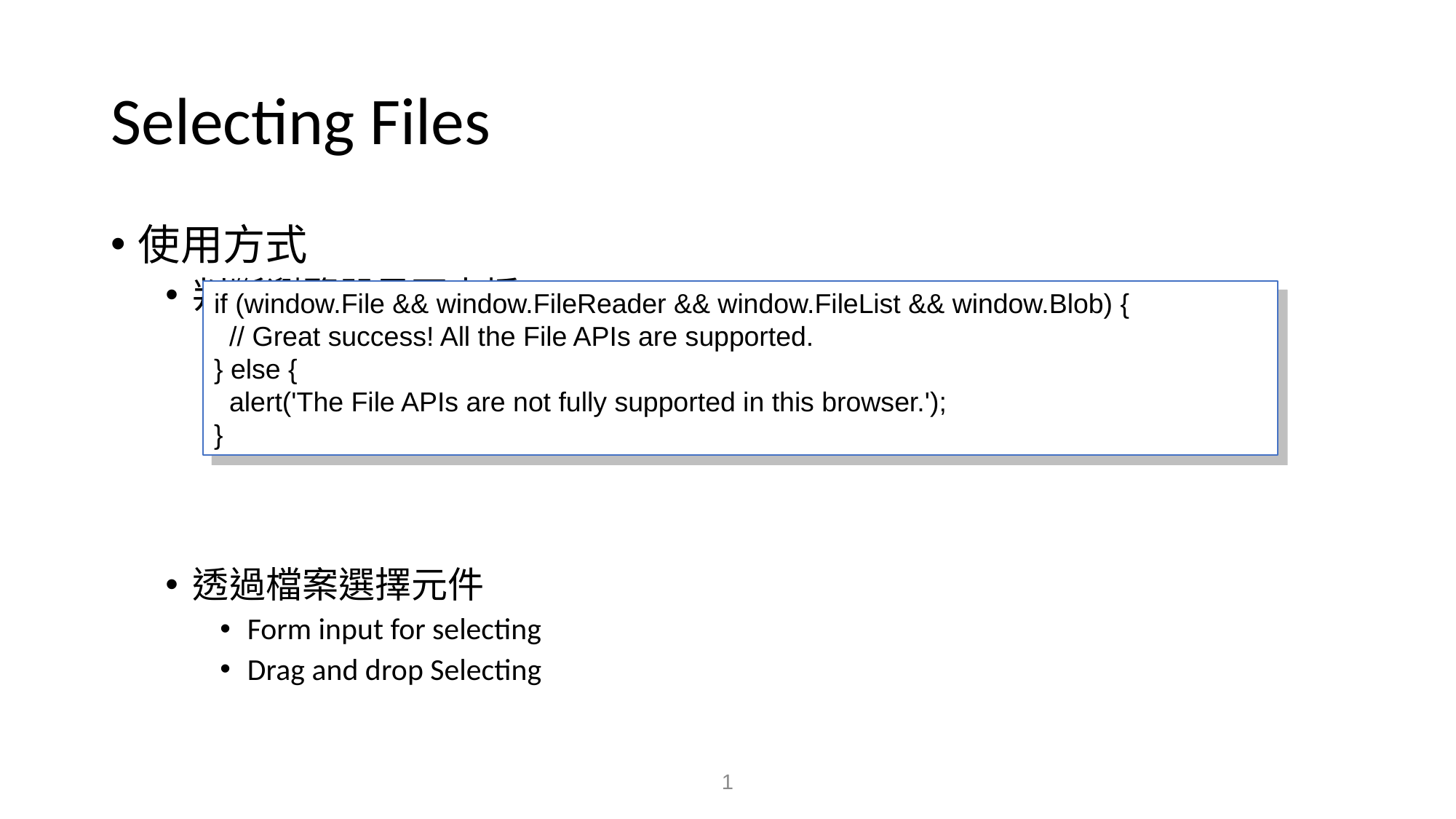

# Selecting Files
使用方式
判斷瀏覽器是否支援FileAPI

透過檔案選擇元件
Form input for selecting
Drag and drop Selecting

if (window.File && window.FileReader && window.FileList && window.Blob) {
  // Great success! All the File APIs are supported.
} else {
  alert('The File APIs are not fully supported in this browser.');
}
1